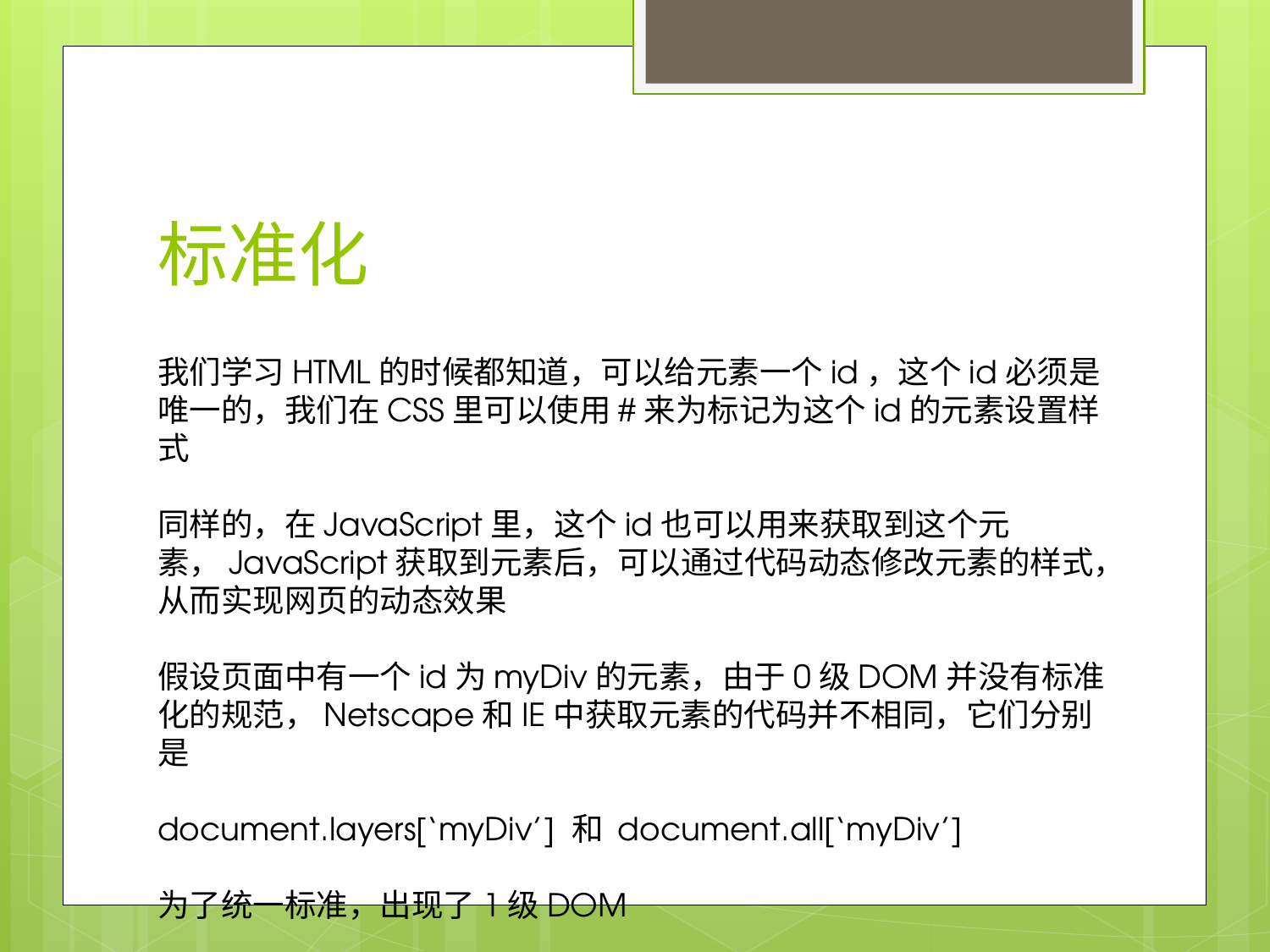

# 标准化
我们学习HTML的时候都知道，可以给元素一个id，这个id必须是唯一的，我们在CSS里可以使用#来为标记为这个id的元素设置样式

同样的，在JavaScript里，这个id也可以用来获取到这个元素，JavaScript获取到元素后，可以通过代码动态修改元素的样式，从而实现网页的动态效果

假设页面中有一个id为myDiv的元素，由于0级DOM并没有标准化的规范，Netscape和IE中获取元素的代码并不相同，它们分别是

document.layers[‘myDiv’] 和 document.all[‘myDiv’]

为了统一标准，出现了1级DOM